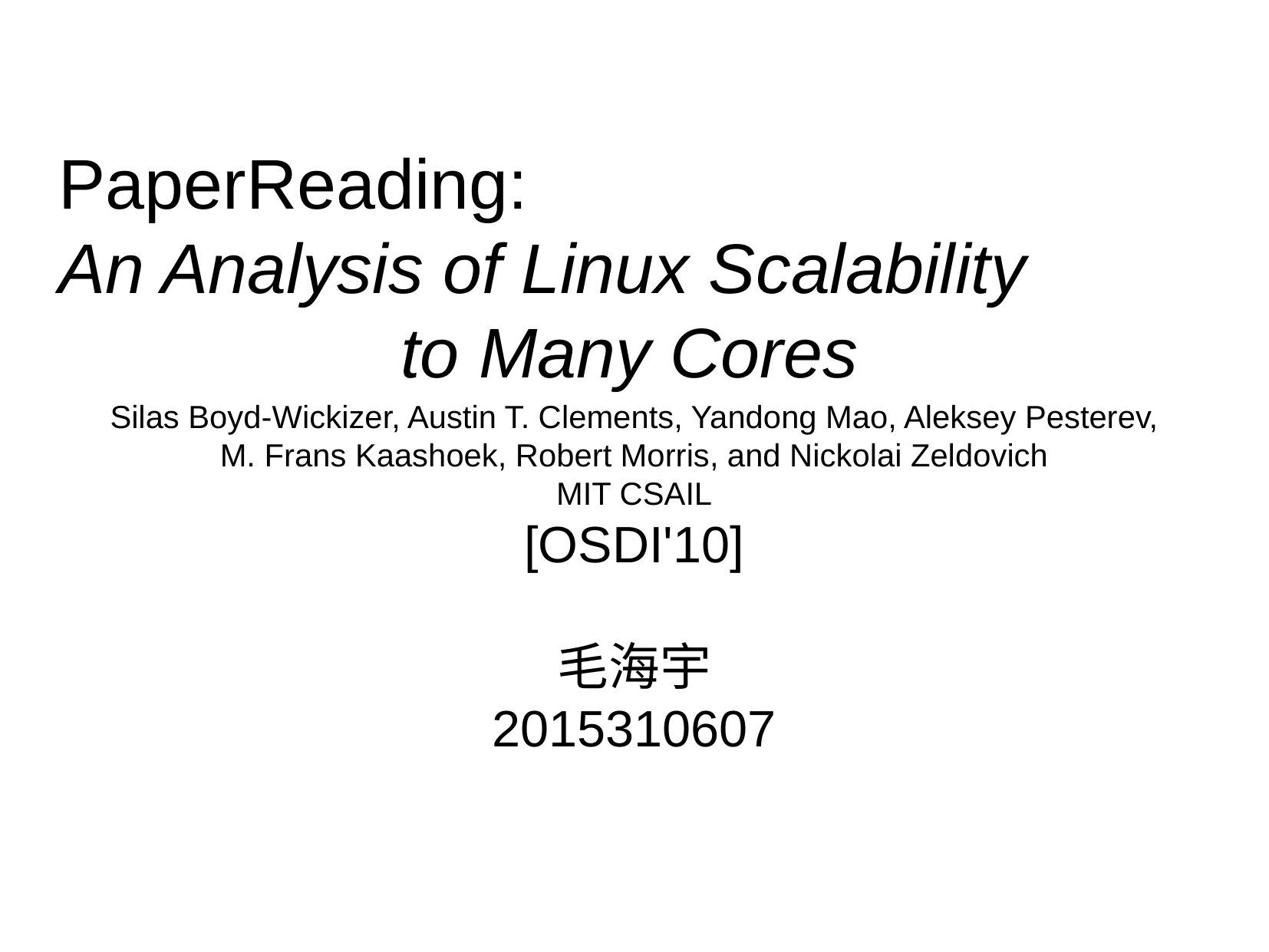

PaperReading:
An Analysis of Linux Scalability
to Many Cores
Silas Boyd-Wickizer, Austin T. Clements, Yandong Mao, Aleksey Pesterev,
M. Frans Kaashoek, Robert Morris, and Nickolai Zeldovich
MIT CSAIL
[OSDI'10]

毛海宇
2015310607